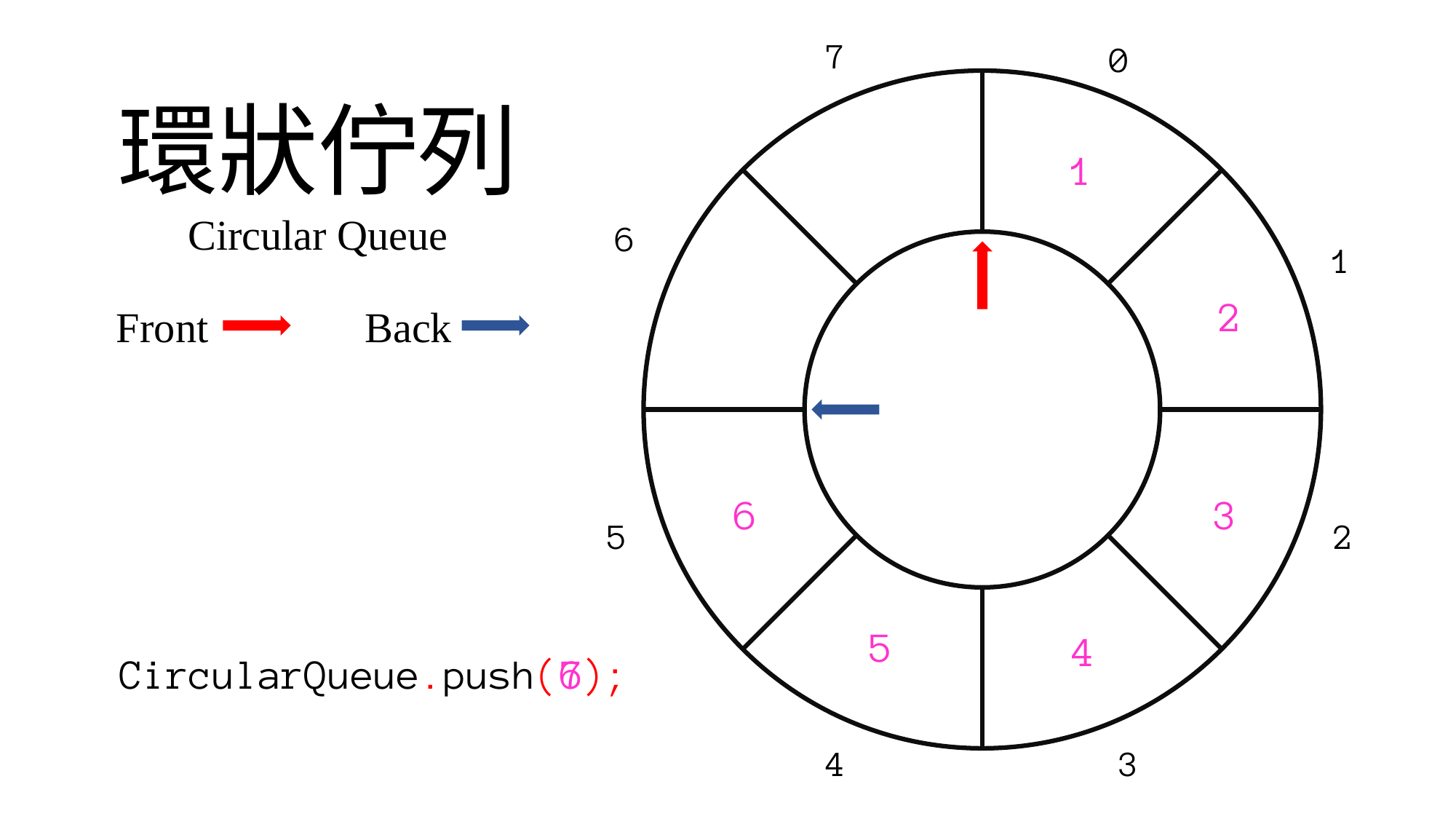

7
7
0

6

1
5
2
4
3
環狀佇列
Circular Queue
1

2
Front
Back

6
3
5
4
CircularQueue.push( );
6
7